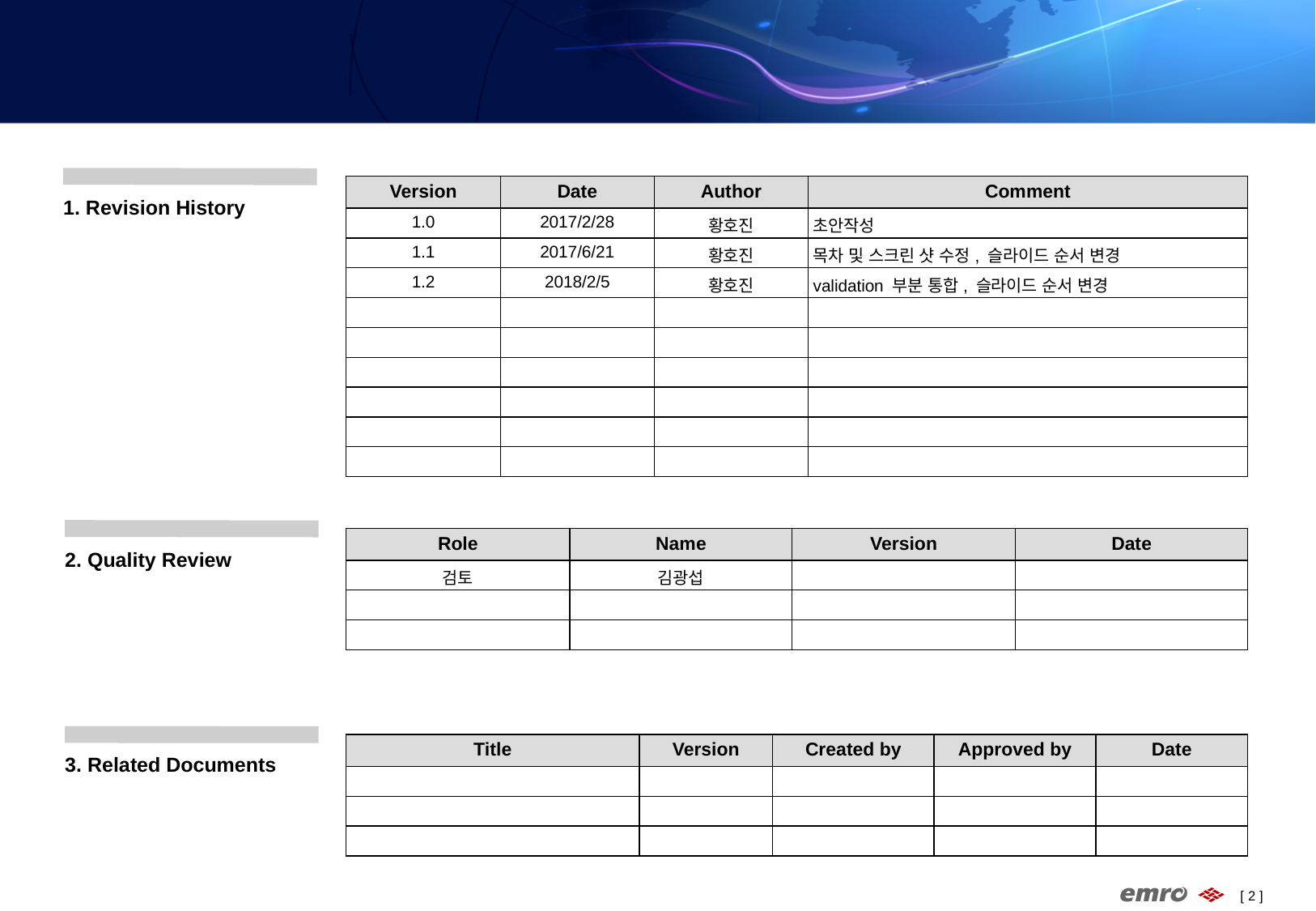

| Version | Date | Author | Comment |
| --- | --- | --- | --- |
| 1.0 | 2017/2/28 | 황호진 | 초안작성 |
| 1.1 | 2017/6/21 | 황호진 | 목차 및 스크린 샷 수정, 슬라이드 순서 변경 |
| 1.2 | 2018/2/5 | 황호진 | validation 부분 통합, 슬라이드 순서 변경 |
|  |  |  |  |
|  |  |  |  |
|  |  |  |  |
|  |  |  |  |
|  |  |  |  |
|  |  |  |  |
1. Revision History
| Role | Name | Version | Date |
| --- | --- | --- | --- |
| 검토 | 김광섭 |  |  |
|  |  |  |  |
|  |  |  |  |

2. Quality Review
| Title | Version | Created by | Approved by | Date |
| --- | --- | --- | --- | --- |
|  |  |  |  |  |
|  |  |  |  |  |
|  |  |  |  |  |

3. Related Documents